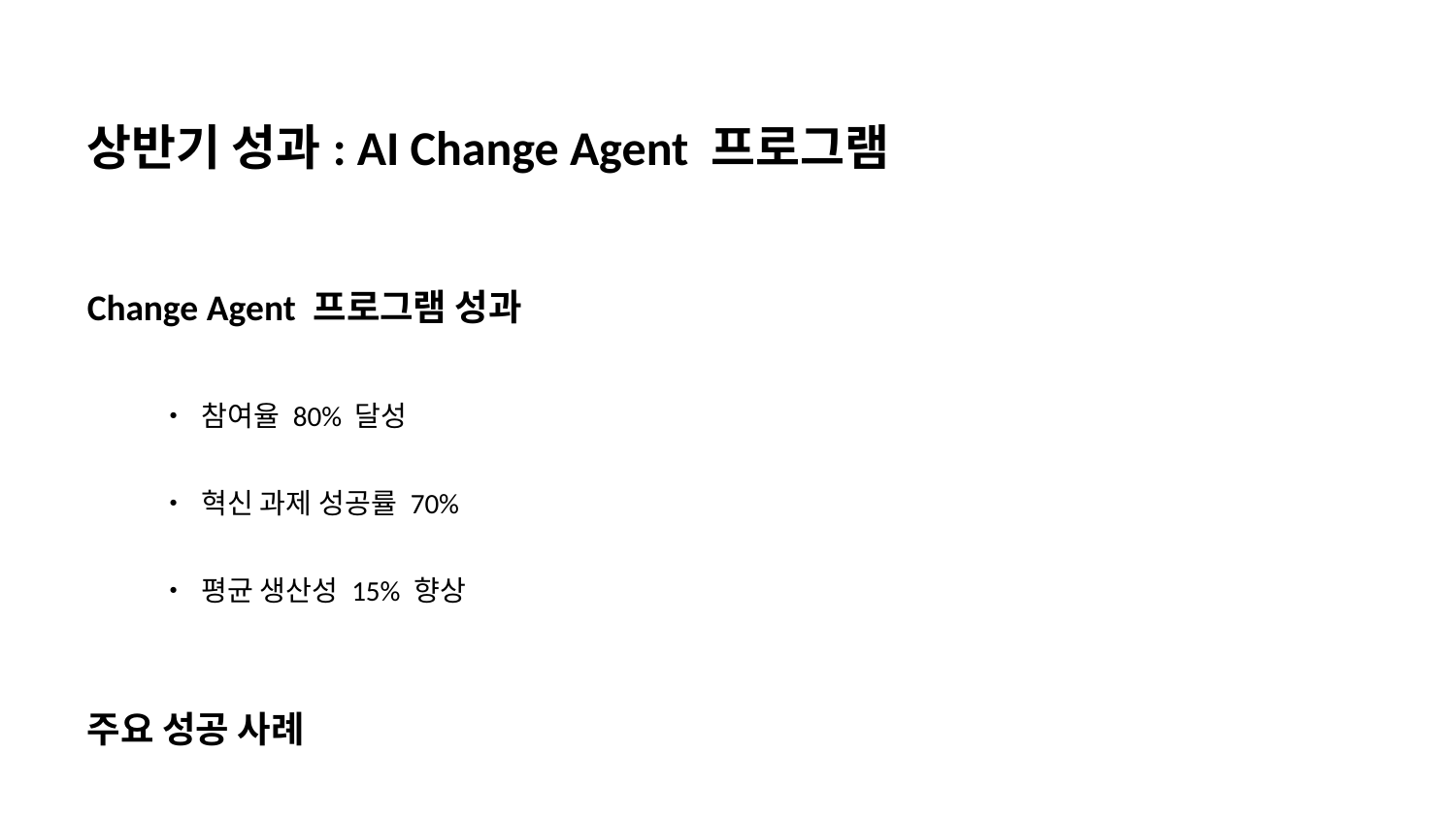

상반기 성과: AI Change Agent 프로그램
Change Agent 프로그램 성과
• 참여율 80% 달성
• 혁신 과제 성공률 70%
• 평균 생산성 15% 향상
주요 성공 사례
• 부서 A: 업무 효율 20% 향상, 비용 절감 1억원
• 부서 B: 신규 AI 시스템 도입 성공, 매출 증대 5%
극복 과정 및 교훈
• 문제: AI 시스템 호환성 문제
• 해결: 신규 기술 도입 및 팀워크 강화
• 교훈: 유연한 대응 및 협업 중요성